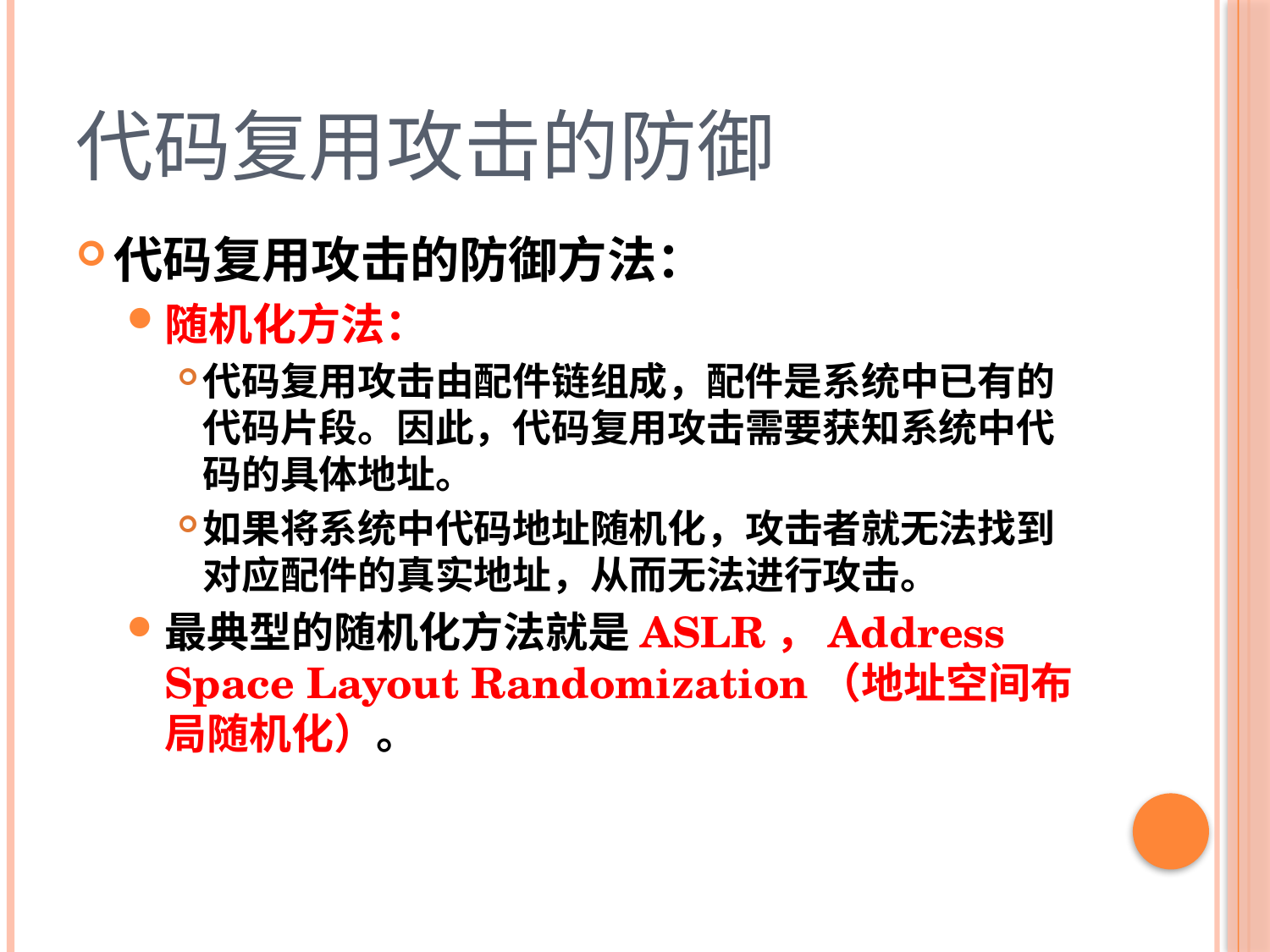

# 代码复用攻击的防御
代码复用攻击的防御方法：
随机化方法：
代码复用攻击由配件链组成，配件是系统中已有的代码片段。因此，代码复用攻击需要获知系统中代码的具体地址。
如果将系统中代码地址随机化，攻击者就无法找到对应配件的真实地址，从而无法进行攻击。
最典型的随机化方法就是ASLR，Address Space Layout Randomization（地址空间布局随机化）。